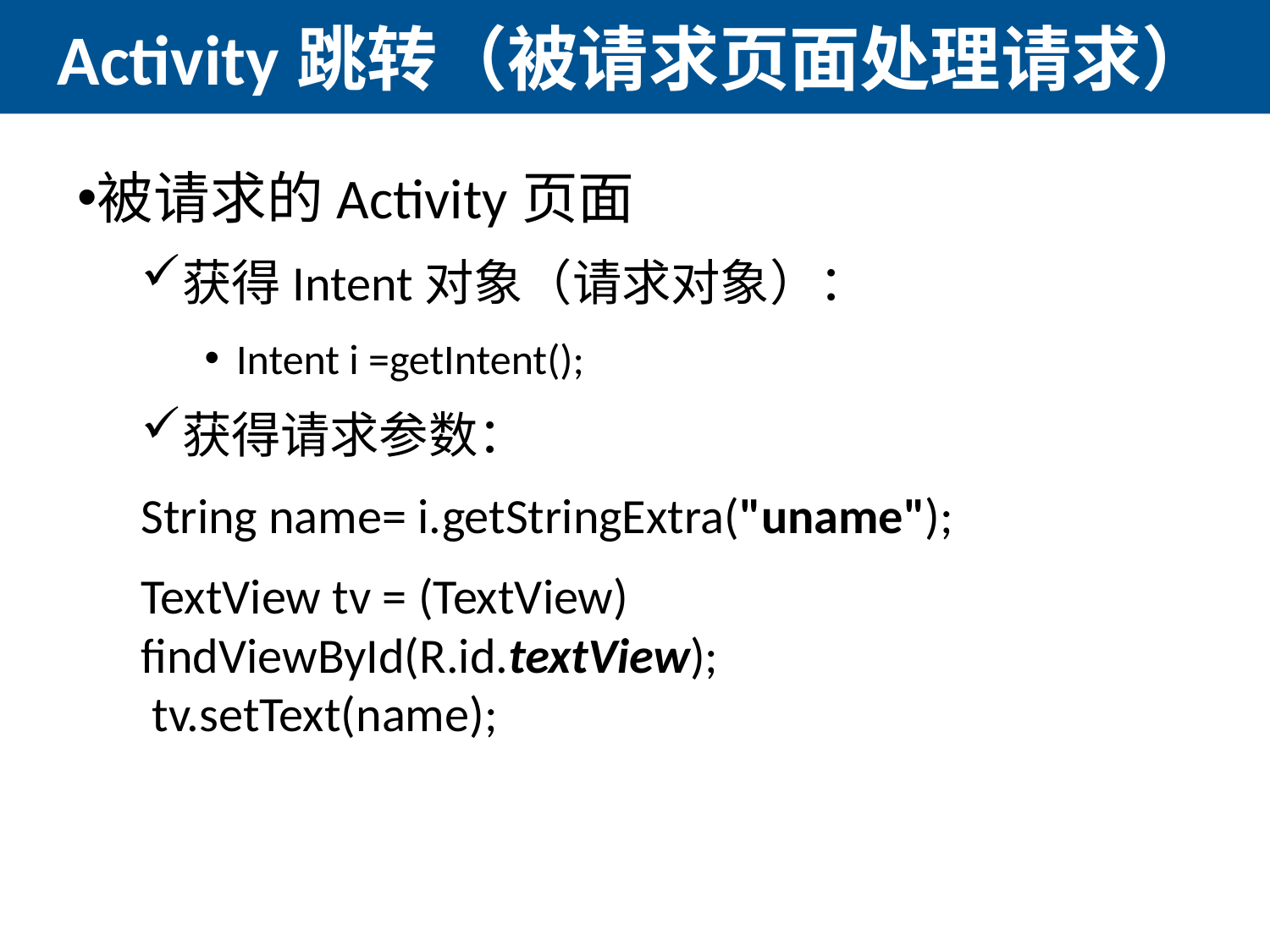

# Activity跳转（被请求页面处理请求）
被请求的Activity页面
获得Intent对象（请求对象）：
Intent i =getIntent();
获得请求参数：
String name= i.getStringExtra("uname");
TextView tv = (TextView) findViewById(R.id.textView);
 tv.setText(name);